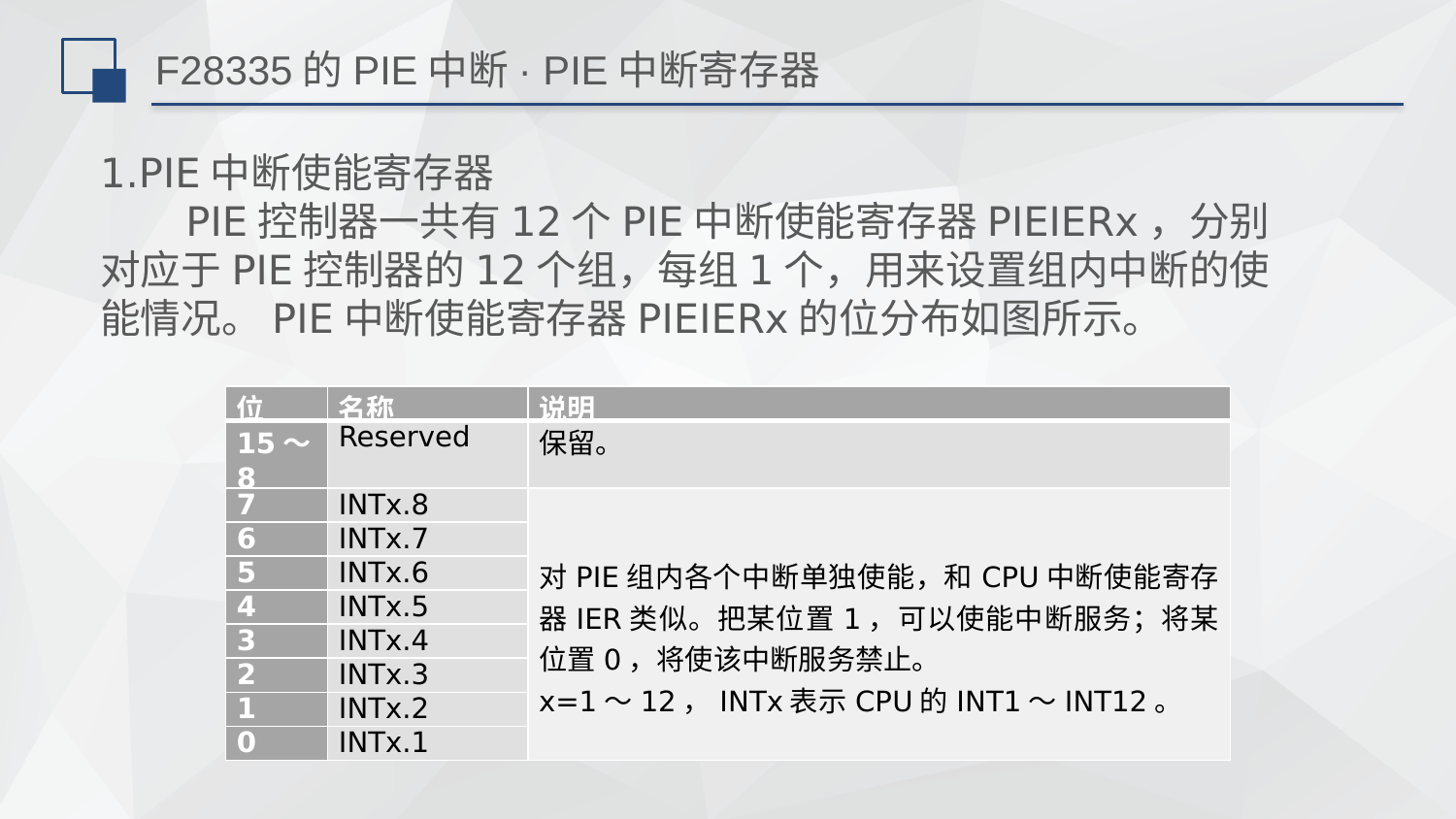

# F28335的PIE中断· PIE中断寄存器
1.PIE中断使能寄存器
PIE控制器一共有12个PIE中断使能寄存器PIEIERx，分别对应于PIE控制器的12个组，每组1个，用来设置组内中断的使能情况。PIE中断使能寄存器PIEIERx的位分布如图所示。
| 位 | 名称 | 说明 |
| --- | --- | --- |
| 15～8 | Reserved | 保留。 |
| 7 | INTx.8 | 对PIE组内各个中断单独使能，和CPU中断使能寄存器IER类似。把某位置1，可以使能中断服务；将某位置0，将使该中断服务禁止。 x=1～12，INTx表示CPU的INT1～INT12。 |
| 6 | INTx.7 |  |
| 5 | INTx.6 |  |
| 4 | INTx.5 |  |
| 3 | INTx.4 |  |
| 2 | INTx.3 |  |
| 1 | INTx.2 |  |
| 0 | INTx.1 |  |